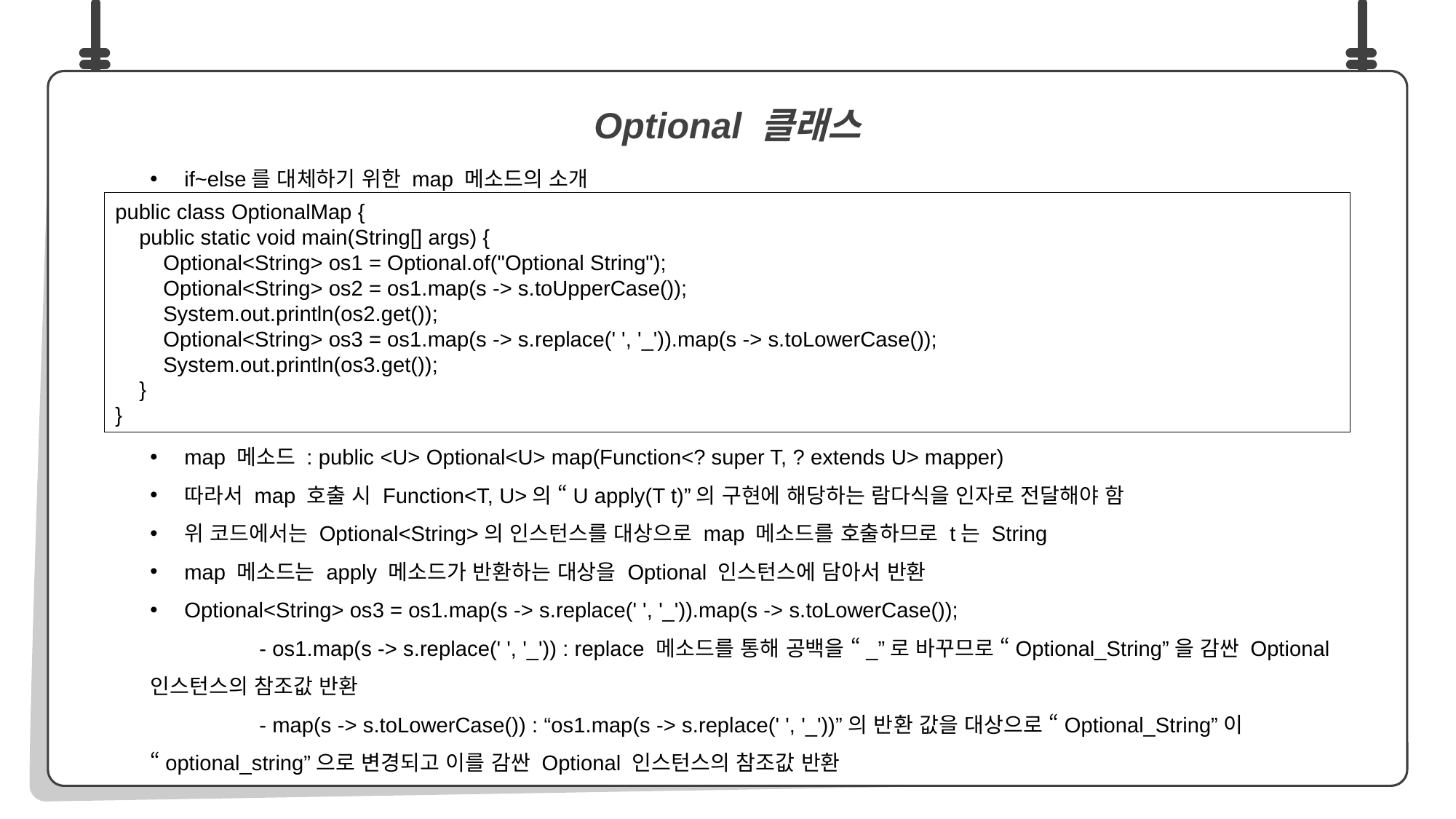

if~else를 대체하기 위한 map 메소드의 소개

map 메소드 : public <U> Optional<U> map(Function<? super T, ? extends U> mapper)
따라서 map 호출 시 Function<T, U>의 “U apply(T t)”의 구현에 해당하는 람다식을 인자로 전달해야 함
위 코드에서는 Optional<String>의 인스턴스를 대상으로 map 메소드를 호출하므로 t는 String
map 메소드는 apply 메소드가 반환하는 대상을 Optional 인스턴스에 담아서 반환
Optional<String> os3 = os1.map(s -> s.replace(' ', '_')).map(s -> s.toLowerCase());
	- os1.map(s -> s.replace(' ', '_')) : replace 메소드를 통해 공백을 “_”로 바꾸므로 “Optional_String”을 감싼 Optional 인스턴스의 참조값 반환
	- map(s -> s.toLowerCase()) : “os1.map(s -> s.replace(' ', '_'))”의 반환 값을 대상으로 “Optional_String”이 “optional_string”으로 변경되고 이를 감싼 Optional 인스턴스의 참조값 반환
Optional 클래스

public class OptionalMap {
    public static void main(String[] args) {
        Optional<String> os1 = Optional.of("Optional String");
        Optional<String> os2 = os1.map(s -> s.toUpperCase());
        System.out.println(os2.get());
        Optional<String> os3 = os1.map(s -> s.replace(' ', '_')).map(s -> s.toLowerCase());
        System.out.println(os3.get());
    }
}